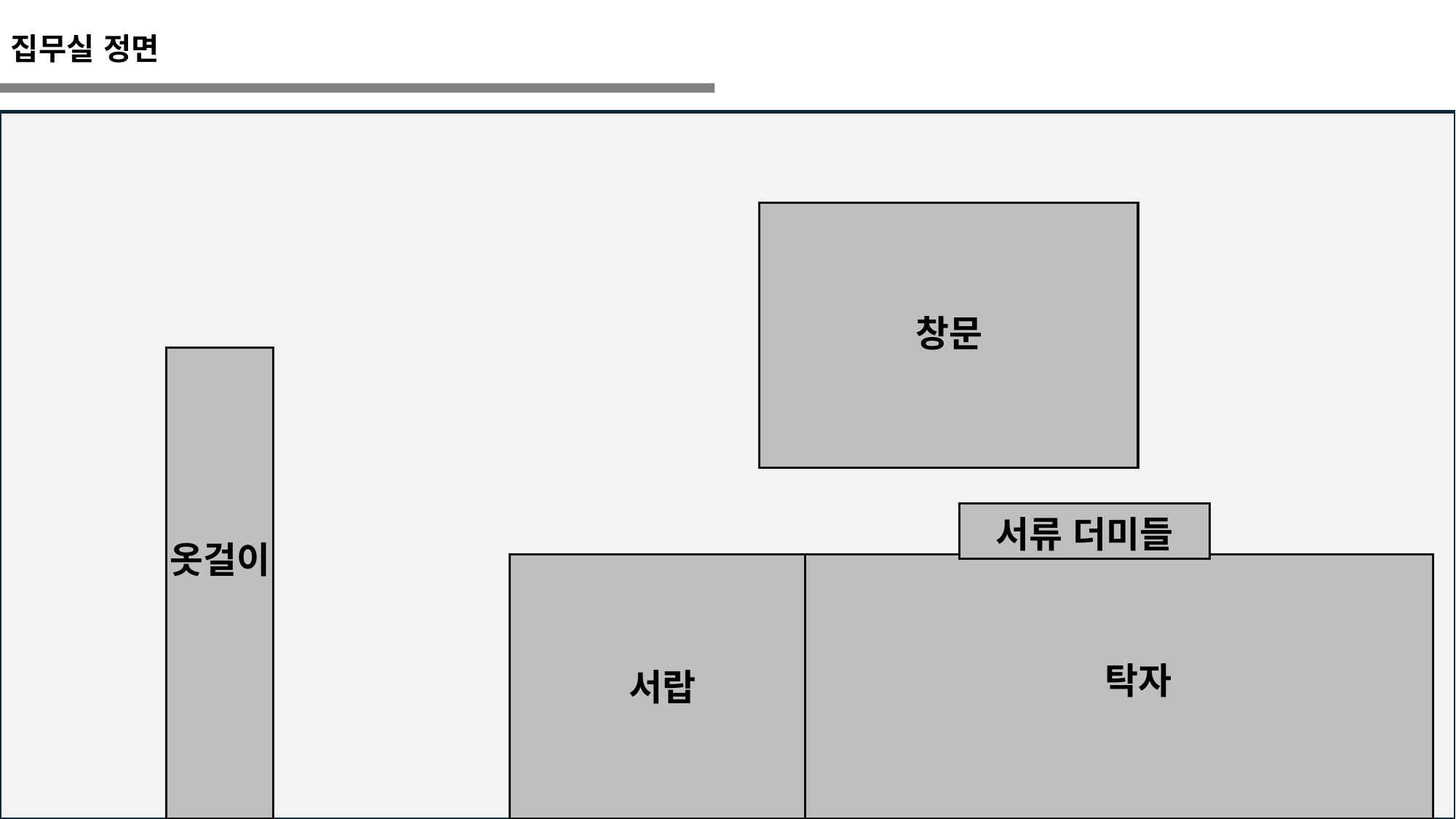

집무실 정면

창문

서류 더미들
옷걸이

탁자
서랍